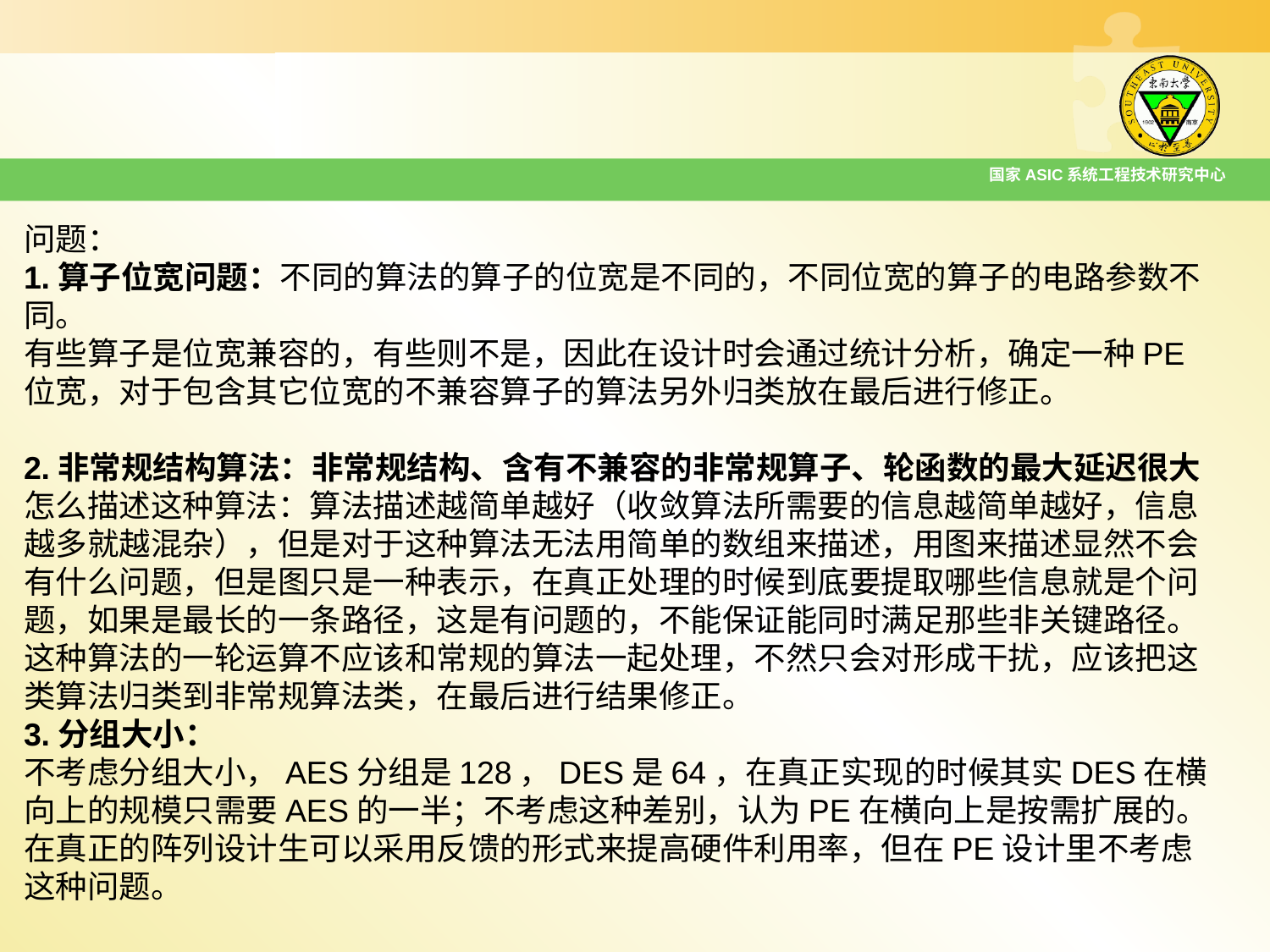

国家ASIC系统工程技术研究中心
问题：
1.算子位宽问题：不同的算法的算子的位宽是不同的，不同位宽的算子的电路参数不同。
有些算子是位宽兼容的，有些则不是，因此在设计时会通过统计分析，确定一种PE位宽，对于包含其它位宽的不兼容算子的算法另外归类放在最后进行修正。

2.非常规结构算法：非常规结构、含有不兼容的非常规算子、轮函数的最大延迟很大
怎么描述这种算法：算法描述越简单越好（收敛算法所需要的信息越简单越好，信息越多就越混杂），但是对于这种算法无法用简单的数组来描述，用图来描述显然不会有什么问题，但是图只是一种表示，在真正处理的时候到底要提取哪些信息就是个问题，如果是最长的一条路径，这是有问题的，不能保证能同时满足那些非关键路径。
这种算法的一轮运算不应该和常规的算法一起处理，不然只会对形成干扰，应该把这类算法归类到非常规算法类，在最后进行结果修正。
3.分组大小：
不考虑分组大小，AES分组是128，DES是64，在真正实现的时候其实DES在横向上的规模只需要AES的一半；不考虑这种差别，认为PE在横向上是按需扩展的。
在真正的阵列设计生可以采用反馈的形式来提高硬件利用率，但在PE设计里不考虑这种问题。